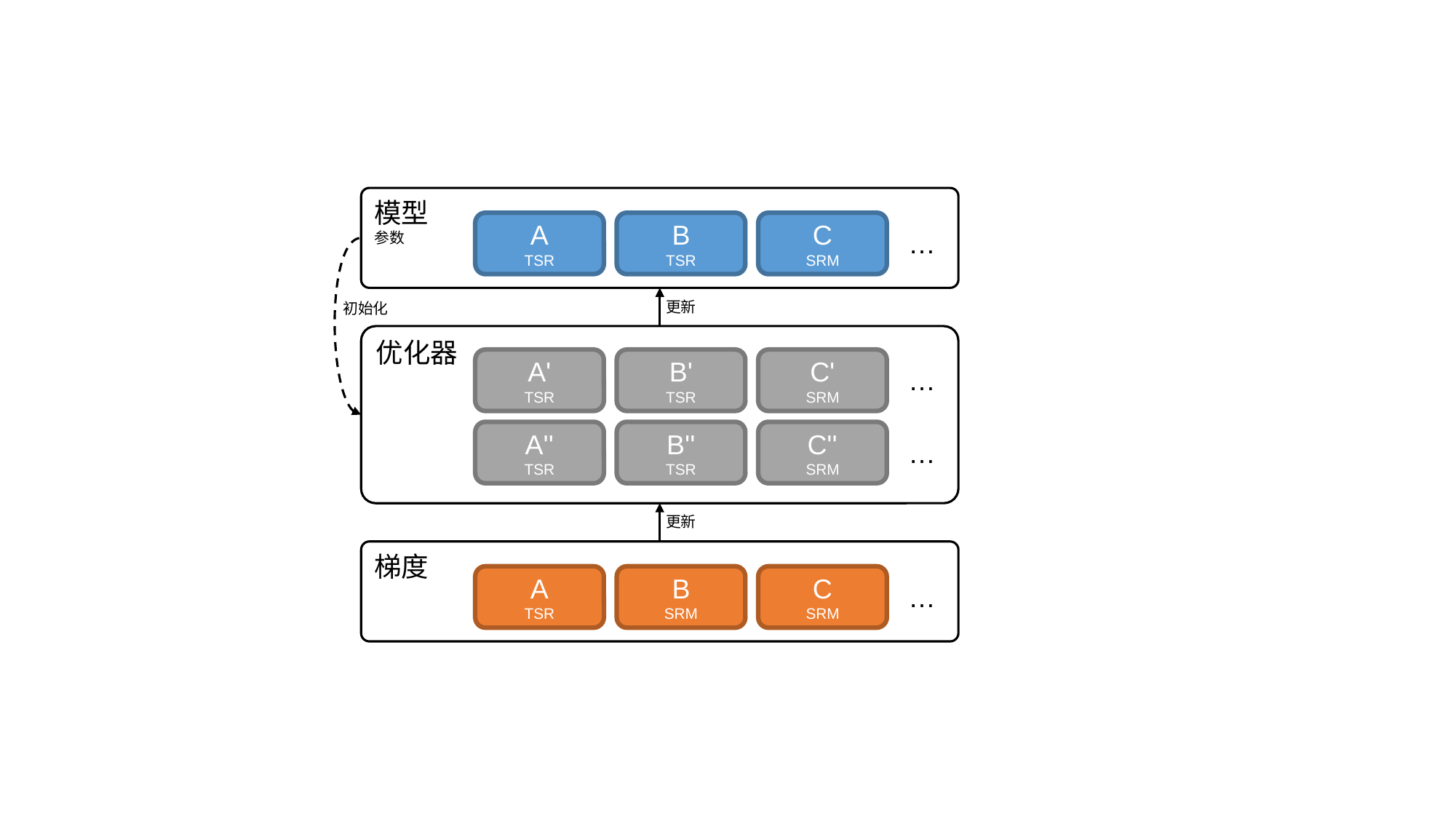

模型
参数
A
TSR
B
TSR
C
SRM
…
更新
初始化
优化器
A'
TSR
B'
TSR
C'
SRM
…
A''
TSR
B''
TSR
C''
SRM
…
更新
梯度
A
TSR
B
SRM
C
SRM
…